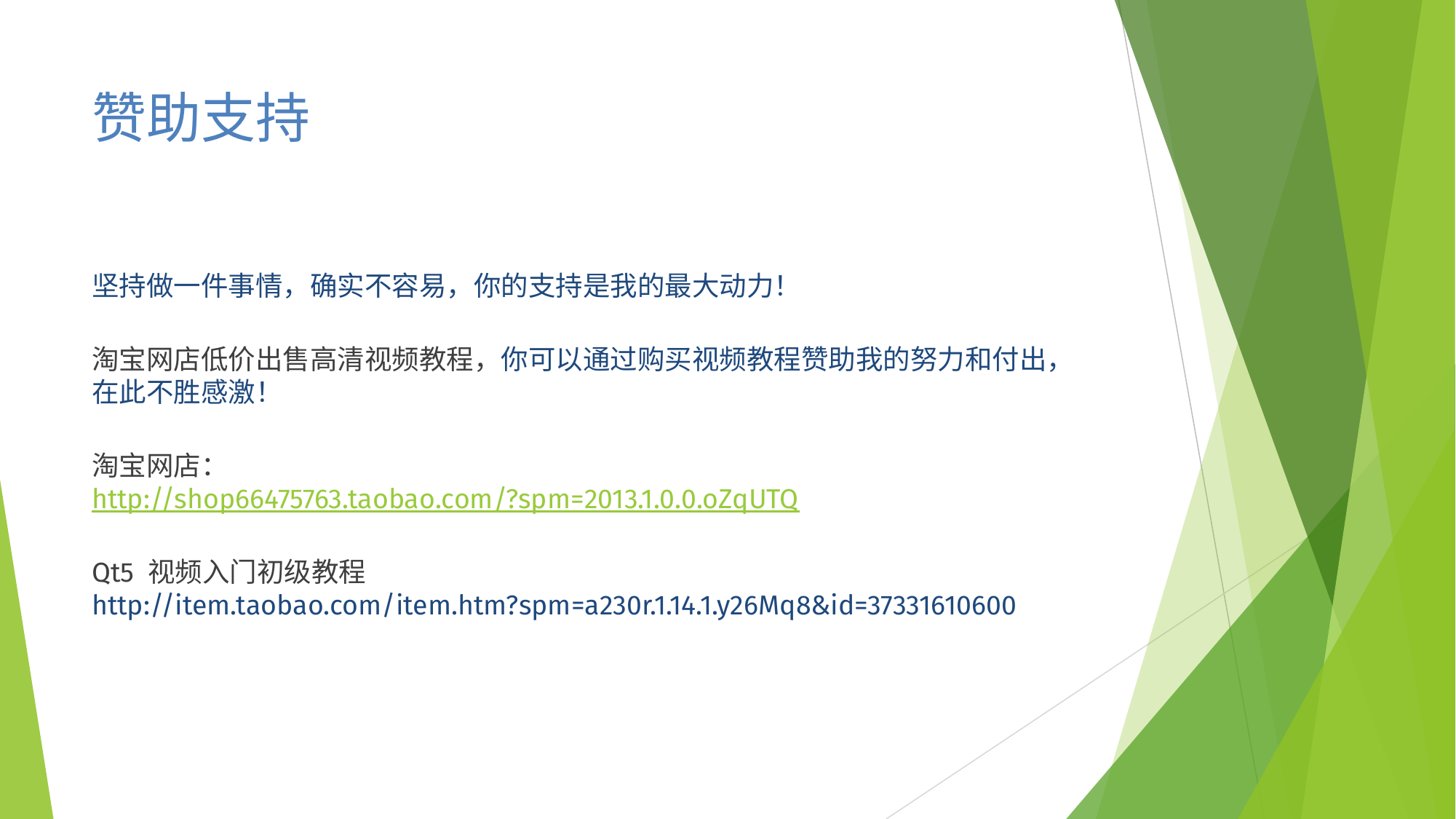

# 赞助支持

坚持做一件事情，确实不容易，你的支持是我的最大动力！

淘宝网店低价出售高清视频教程，你可以通过购买视频教程赞助我的努力和付出，在此不胜感激！

淘宝网店：
http://shop66475763.taobao.com/?spm=2013.1.0.0.oZqUTQ

Qt5 视频入门初级教程
http://item.taobao.com/item.htm?spm=a230r.1.14.1.y26Mq8&id=37331610600